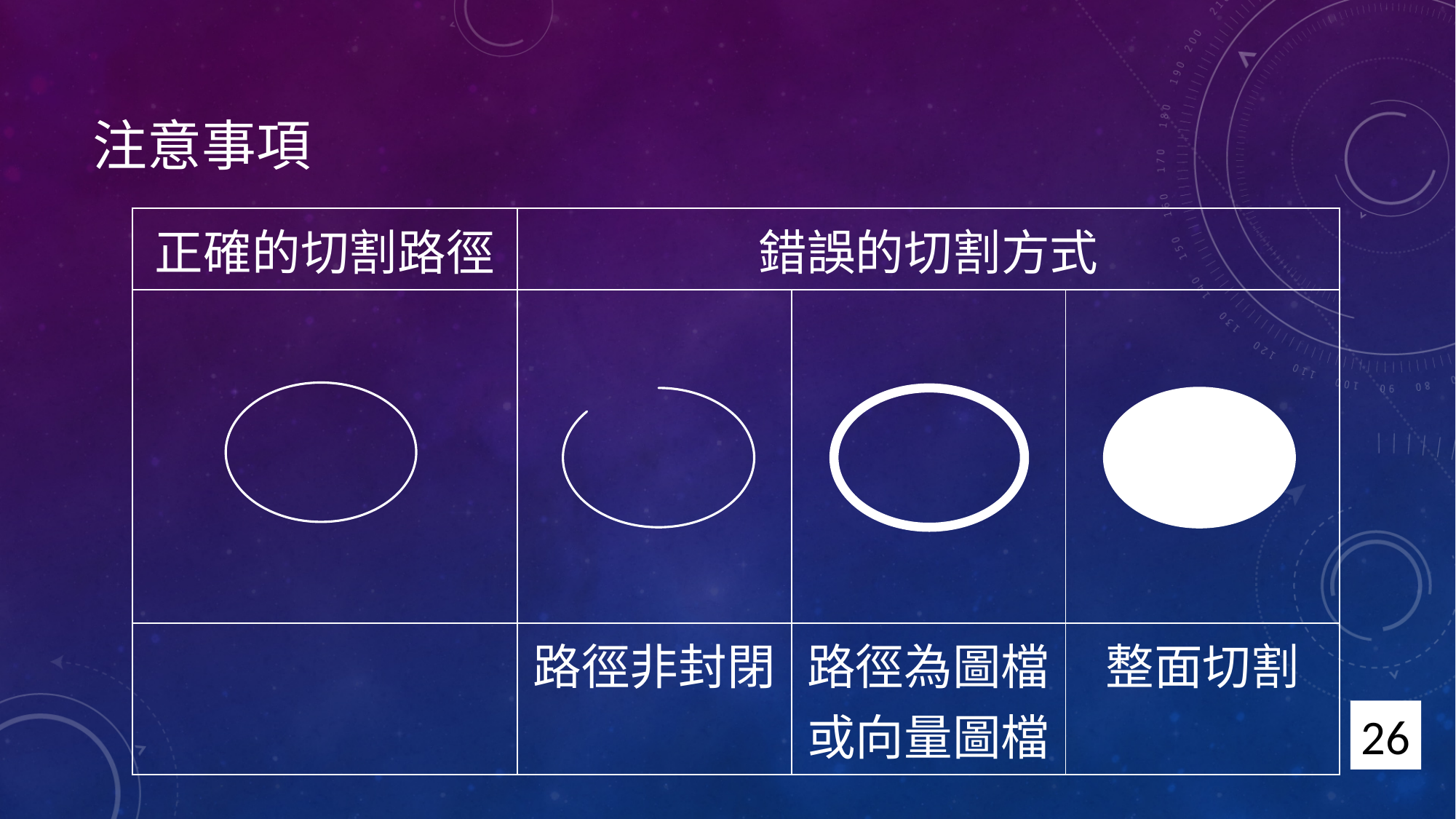

# 注意事項
| 正確的切割路徑 | 錯誤的切割方式 |  |  |
| --- | --- | --- | --- |
|  |  |  |  |
|  | 路徑非封閉 | 路徑為圖檔或向量圖檔 | 整面切割 |

26